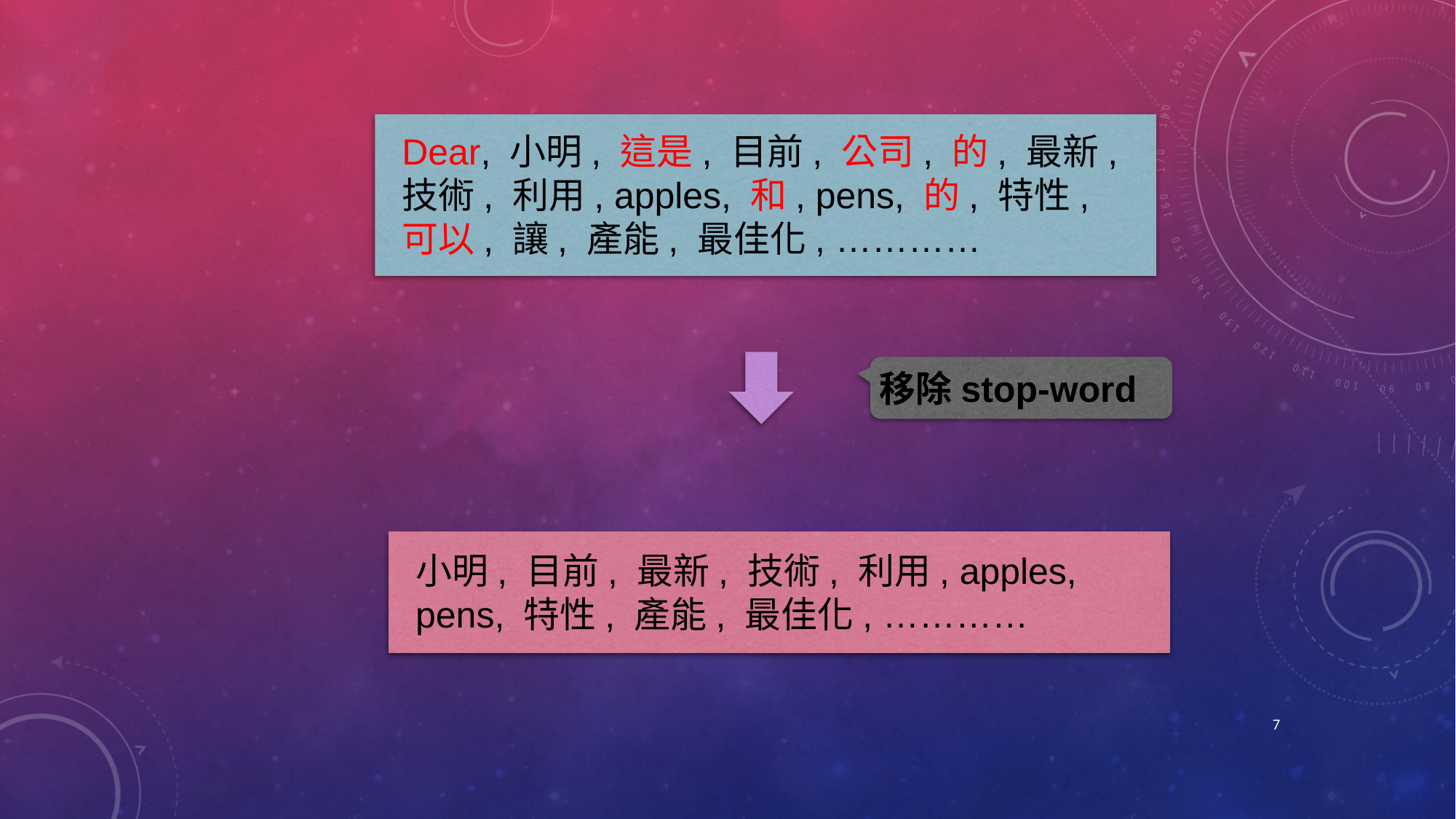

Dear, 小明, 這是, 目前, 公司, 的, 最新, 技術, 利用, apples, 和, pens, 的, 特性, 可以, 讓, 產能, 最佳化, …………

移除stop-word

小明, 目前, 最新, 技術, 利用, apples, pens, 特性, 產能, 最佳化, …………
7